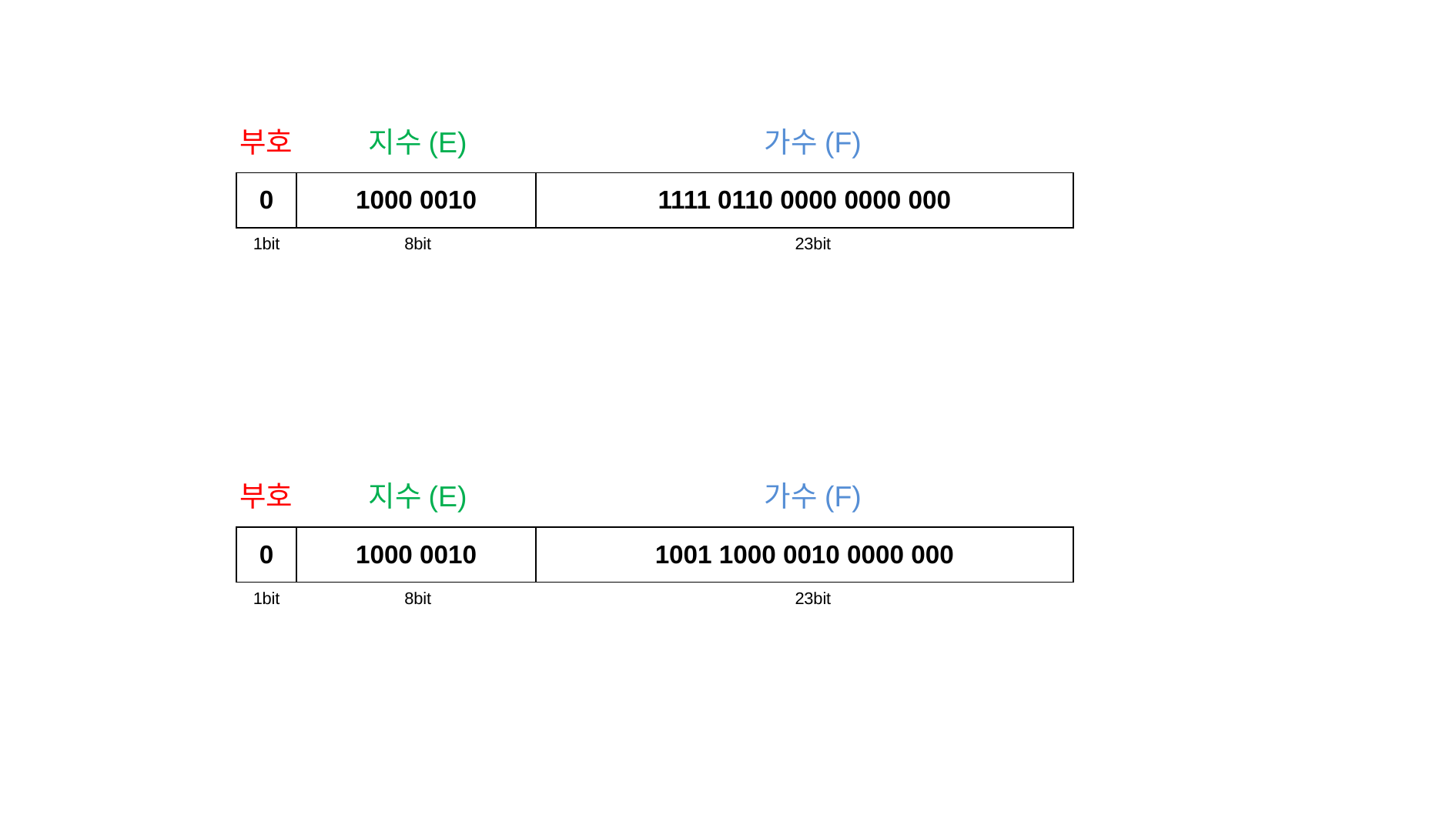

부호
지수(E)
가수(F)
| 0 | 1000 0010 | 1111 0110 0000 0000 000 |
| --- | --- | --- |
1bit
8bit
23bit
부호
지수(E)
가수(F)
| 0 | 1000 0010 | 1001 1000 0010 0000 000 |
| --- | --- | --- |
1bit
8bit
23bit